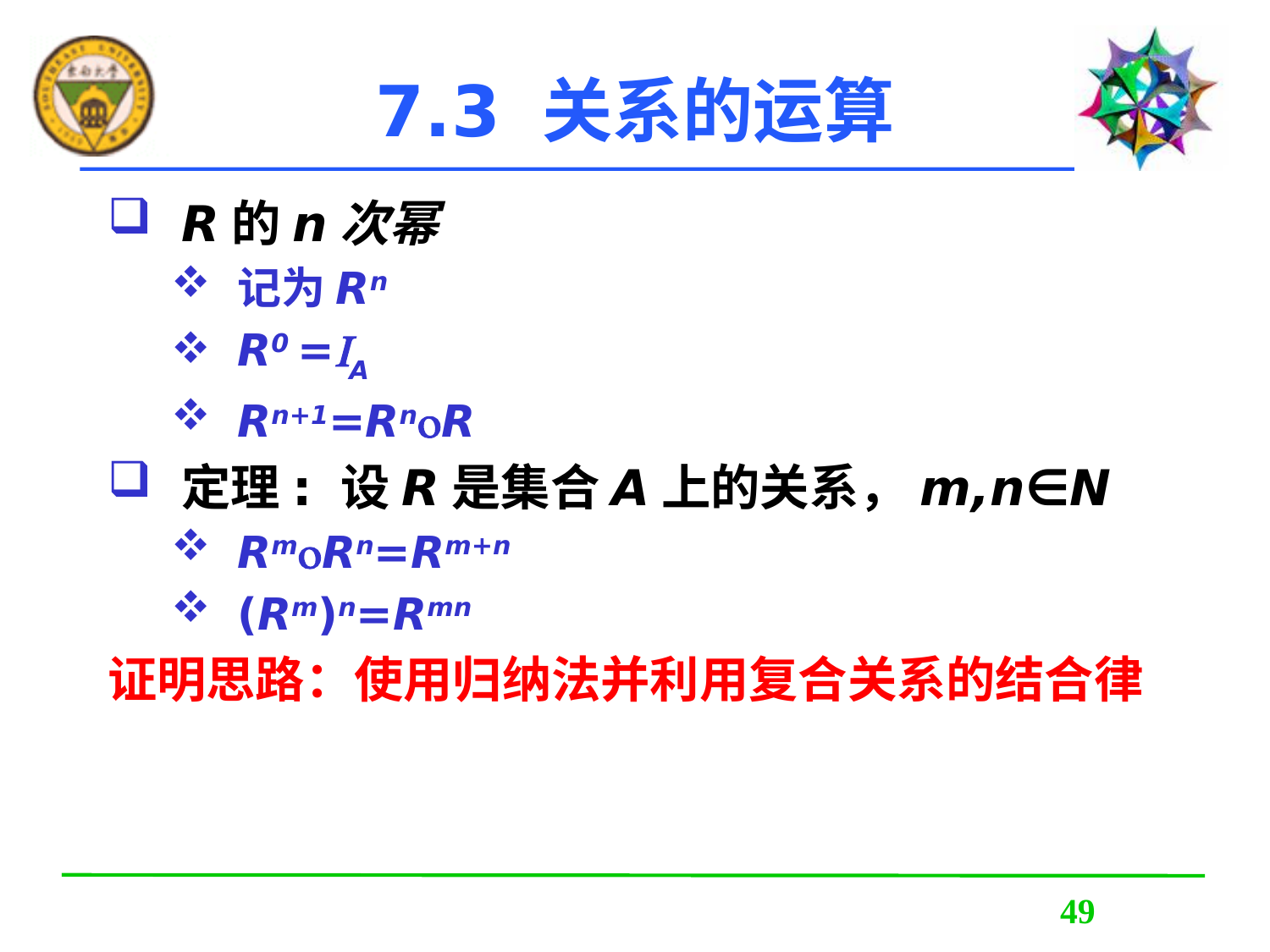

7.3 关系的运算
R的n次幂
记为Rn
R0 =ΙA
Rn+1=RnοR
定理: 设R是集合A上的关系，m,n∈N
RmοRn=Rm+n
(Rm)n=Rmn
证明思路：使用归纳法并利用复合关系的结合律